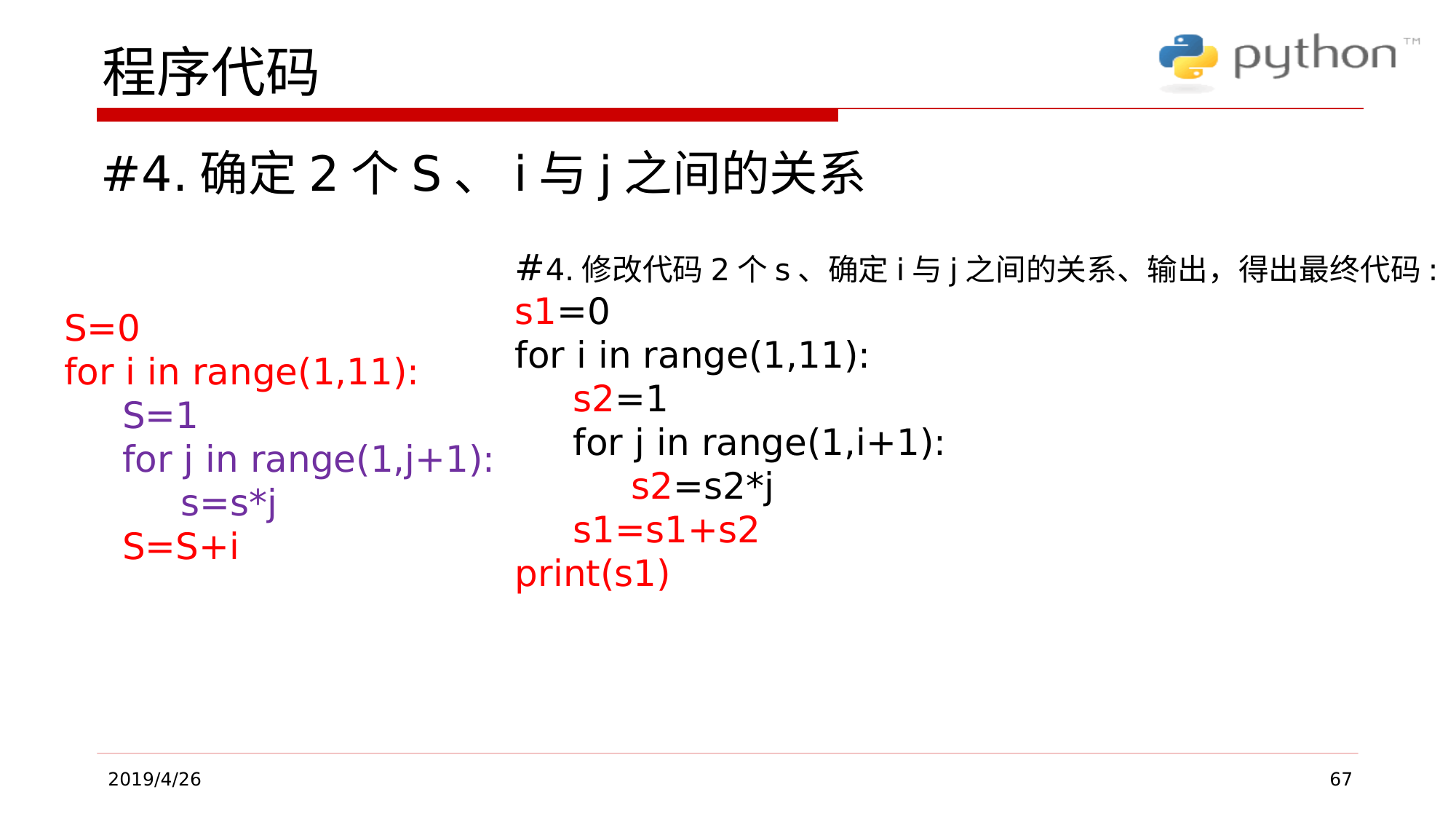

# 程序代码
#4.确定2个S、i与j之间的关系

#4.修改代码2个s、确定i与j之间的关系、输出，得出最终代码:
s1=0
for i in range(1,11):
     s2=1
     for j in range(1,i+1):
          s2=s2*j
     s1=s1+s2
print(s1)
S=0
for i in range(1,11):
     S=1
     for j in range(1,j+1):
          s=s*j
     S=S+i
67
2019/4/26